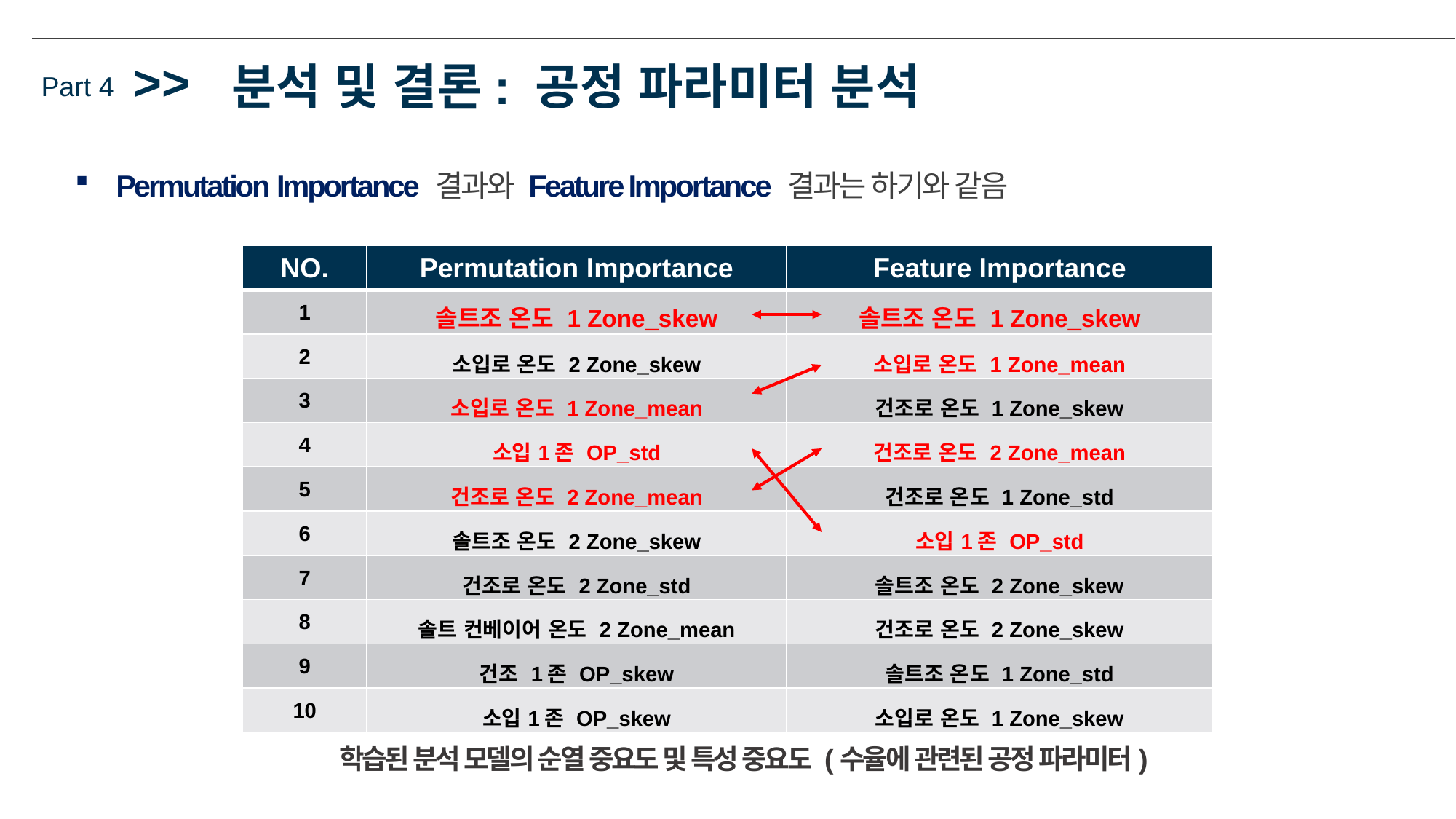

>>
분석 및 결론: 공정 파라미터 분석
Part 4
Permutation Importance 결과와 Feature Importance 결과는 하기와 같음
| NO. | Permutation Importance | Feature Importance |
| --- | --- | --- |
| 1 | 솔트조 온도 1 Zone\_skew | 솔트조 온도 1 Zone\_skew |
| 2 | 소입로 온도 2 Zone\_skew | 소입로 온도 1 Zone\_mean |
| 3 | 소입로 온도 1 Zone\_mean | 건조로 온도 1 Zone\_skew |
| 4 | 소입1존 OP\_std | 건조로 온도 2 Zone\_mean |
| 5 | 건조로 온도 2 Zone\_mean | 건조로 온도 1 Zone\_std |
| 6 | 솔트조 온도 2 Zone\_skew | 소입1존 OP\_std |
| 7 | 건조로 온도 2 Zone\_std | 솔트조 온도 2 Zone\_skew |
| 8 | 솔트 컨베이어 온도 2 Zone\_mean | 건조로 온도 2 Zone\_skew |
| 9 | 건조 1존 OP\_skew | 솔트조 온도 1 Zone\_std |
| 10 | 소입1존 OP\_skew | 소입로 온도 1 Zone\_skew |
학습된 분석 모델의 순열 중요도 및 특성 중요도 (수율에 관련된 공정 파라미터)